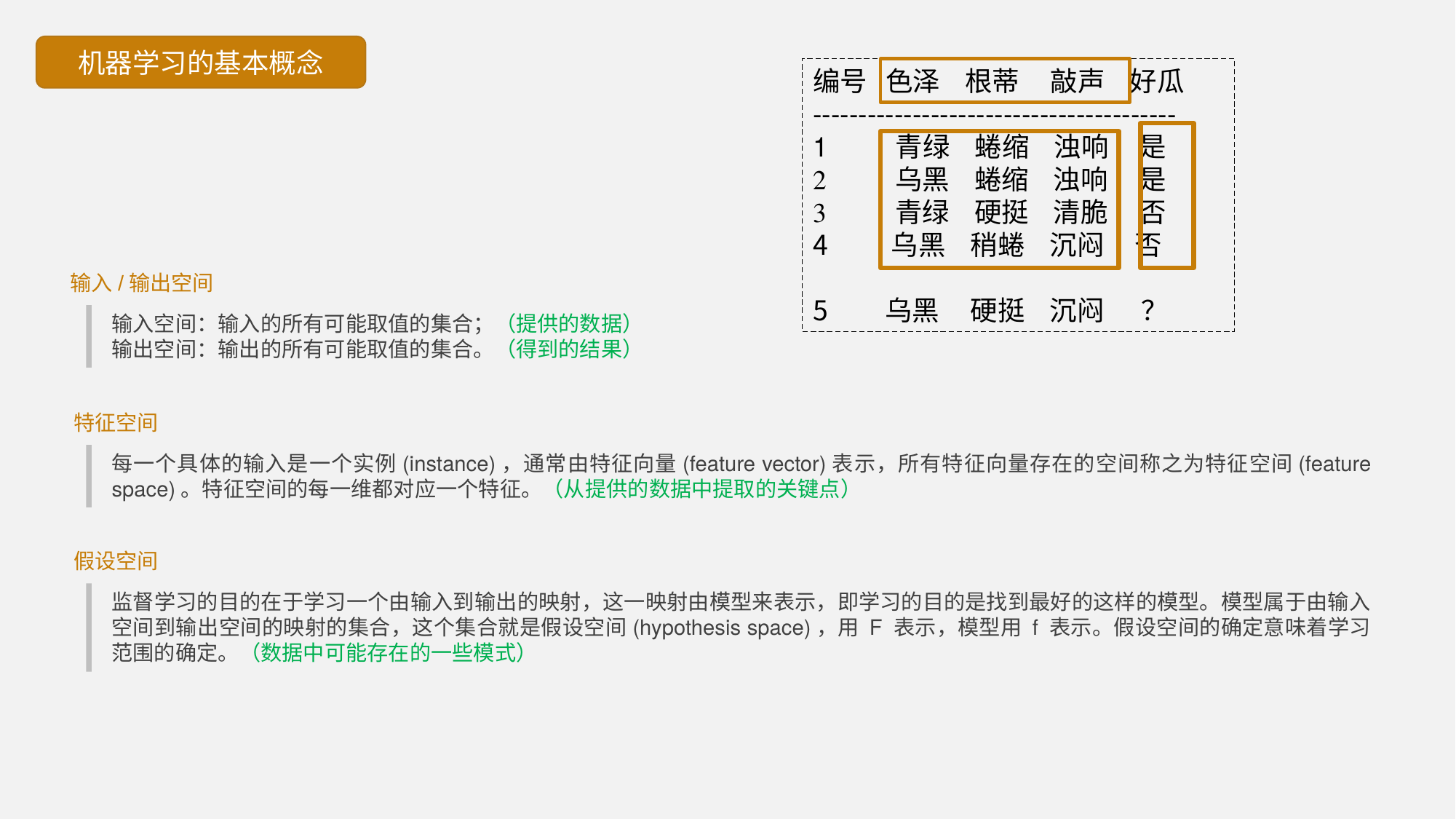

机器学习的基本概念
编号   色泽    根蒂     敲声    好瓜
----------------------------------------
1        青绿    蜷缩    浊响     是
2         乌黑    蜷缩    浊响     是
3         青绿    硬挺    清脆     否
     乌黑    稍蜷    沉闷     否

    乌黑     硬挺    沉闷      ？

输入/输出空间
输入空间：输入的所有可能取值的集合；（提供的数据）
输出空间：输出的所有可能取值的集合。（得到的结果）

特征空间
每一个具体的输入是一个实例(instance)，通常由特征向量(feature vector)表示，所有特征向量存在的空间称之为特征空间(feature space)。特征空间的每一维都对应一个特征。（从提供的数据中提取的关键点）

假设空间

监督学习的目的在于学习一个由输入到输出的映射，这一映射由模型来表示，即学习的目的是找到最好的这样的模型。模型属于由输入空间到输出空间的映射的集合，这个集合就是假设空间(hypothesis space)，用 F 表示，模型用 f 表示。假设空间的确定意味着学习范围的确定。（数据中可能存在的一些模式）